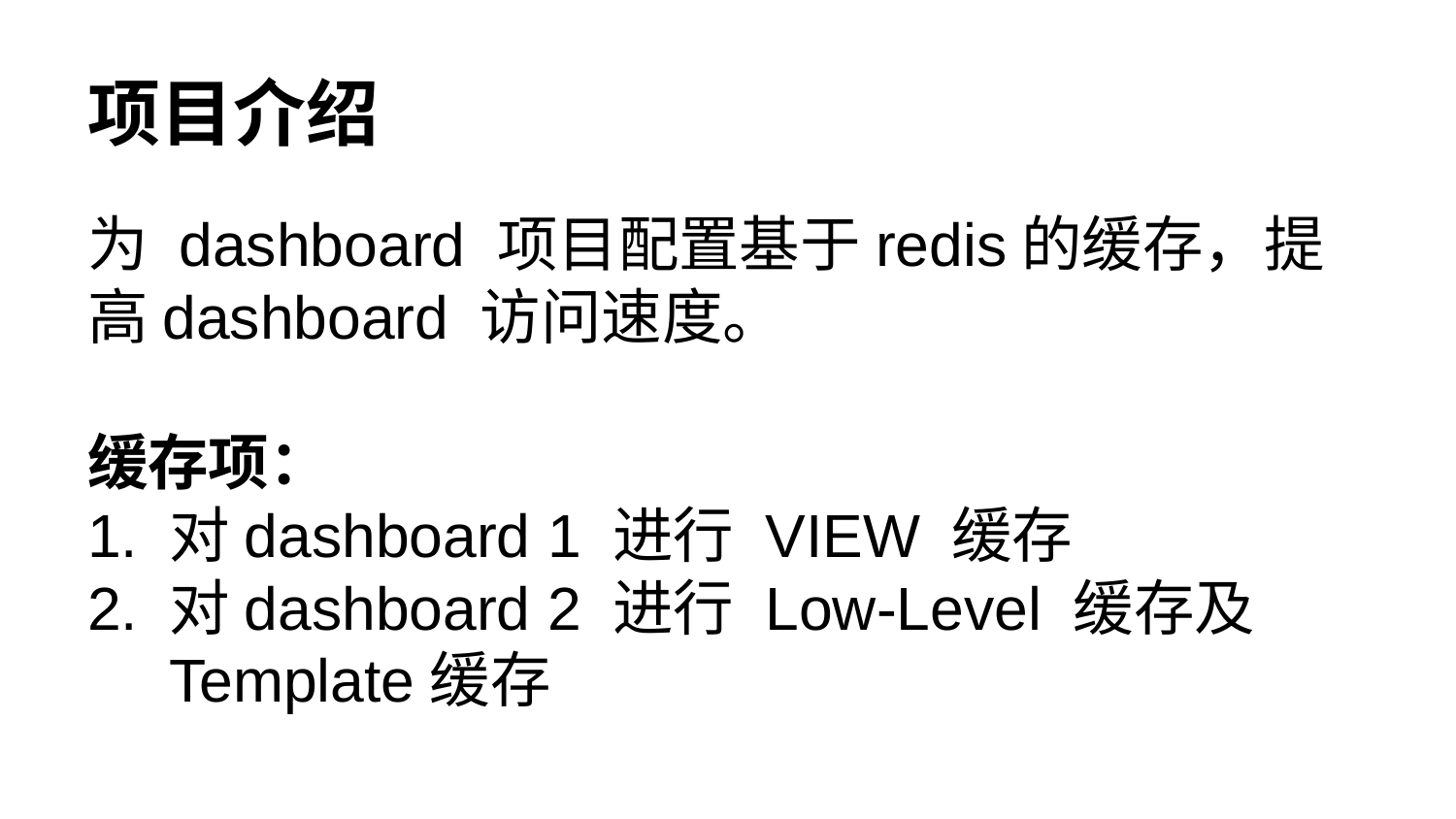

# 项目介绍
为 dashboard 项目配置基于redis的缓存，提高dashboard 访问速度。

缓存项：
对dashboard 1 进行 VIEW 缓存
对dashboard 2 进行 Low-Level 缓存及Template缓存